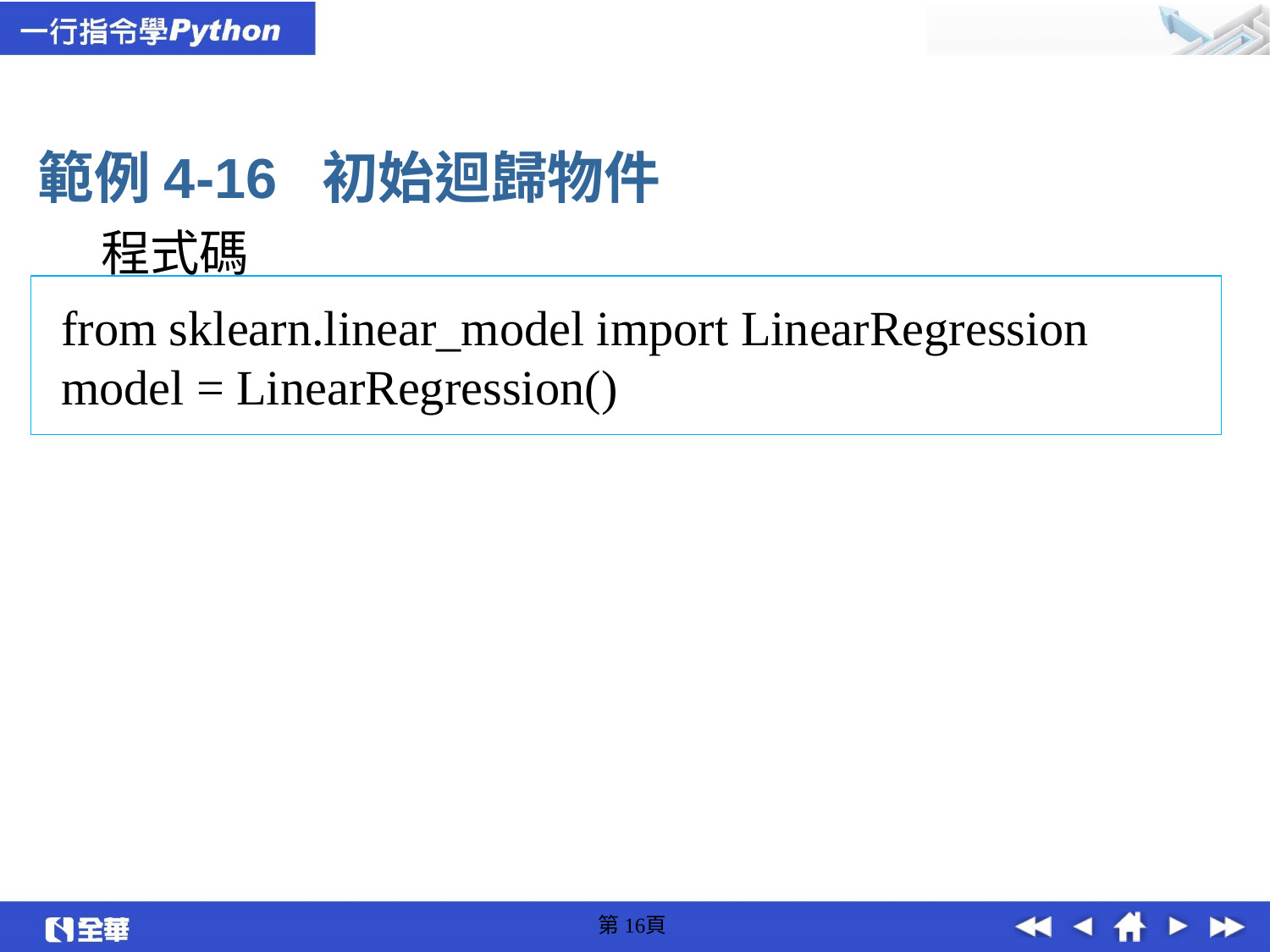

範例4-16  初始迴歸物件
程式碼
from sklearn.linear_model import LinearRegression
model = LinearRegression()